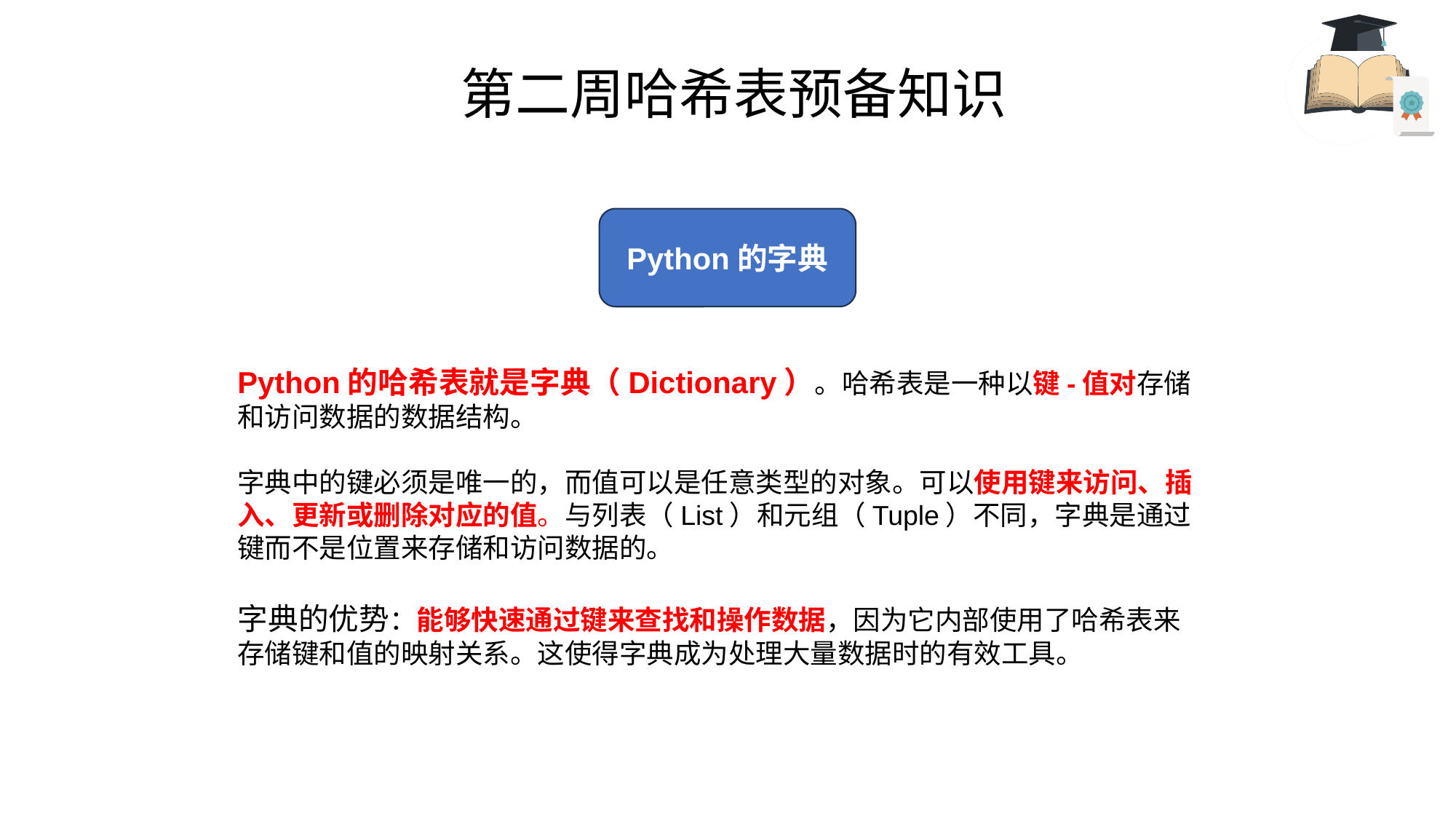

第二周哈希表预备知识
Python的字典
Python的哈希表就是字典（Dictionary）。哈希表是一种以键-值对存储和访问数据的数据结构。

字典中的键必须是唯一的，而值可以是任意类型的对象。可以使用键来访问、插入、更新或删除对应的值。与列表（List）和元组（Tuple）不同，字典是通过键而不是位置来存储和访问数据的。

字典的优势：能够快速通过键来查找和操作数据，因为它内部使用了哈希表来存储键和值的映射关系。这使得字典成为处理大量数据时的有效工具。